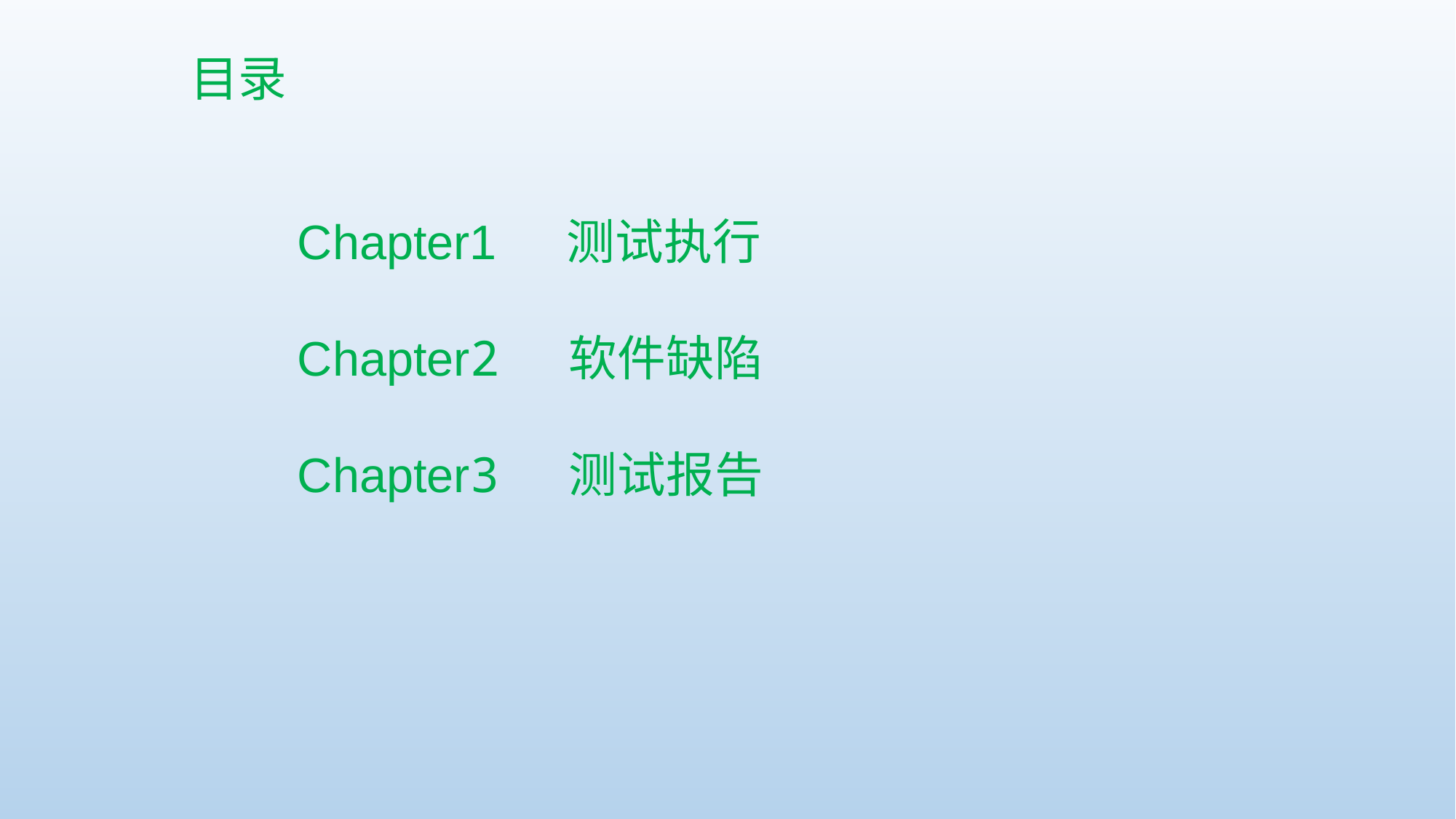

目录
Chapter1  测试执行

Chapter2  软件缺陷

Chapter3  测试报告